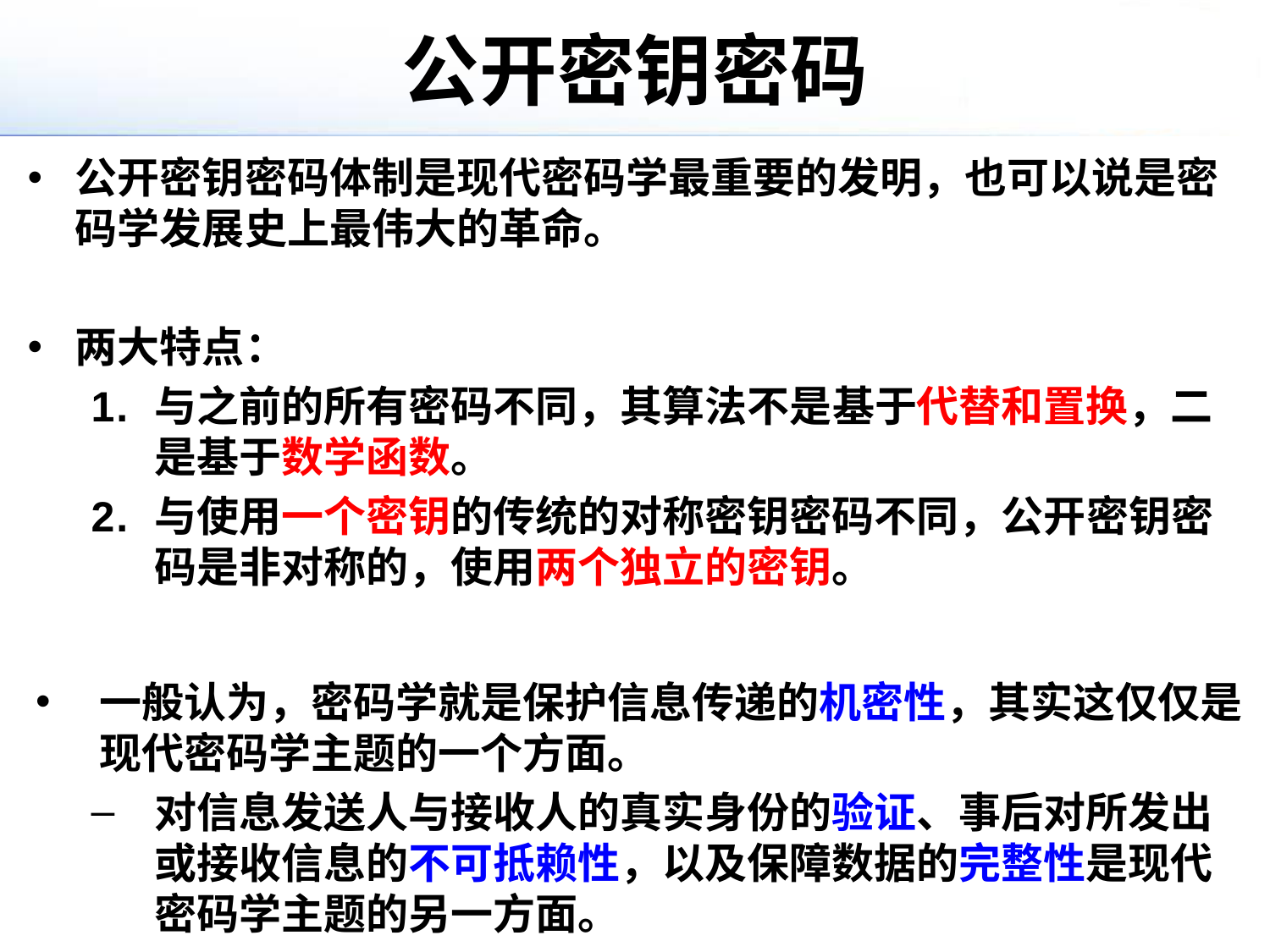

# 公开密钥密码
公开密钥密码体制是现代密码学最重要的发明，也可以说是密码学发展史上最伟大的革命。

两大特点：
与之前的所有密码不同，其算法不是基于代替和置换，二是基于数学函数。
与使用一个密钥的传统的对称密钥密码不同，公开密钥密码是非对称的，使用两个独立的密钥。

一般认为，密码学就是保护信息传递的机密性，其实这仅仅是现代密码学主题的一个方面。
对信息发送人与接收人的真实身份的验证、事后对所发出或接收信息的不可抵赖性，以及保障数据的完整性是现代密码学主题的另一方面。